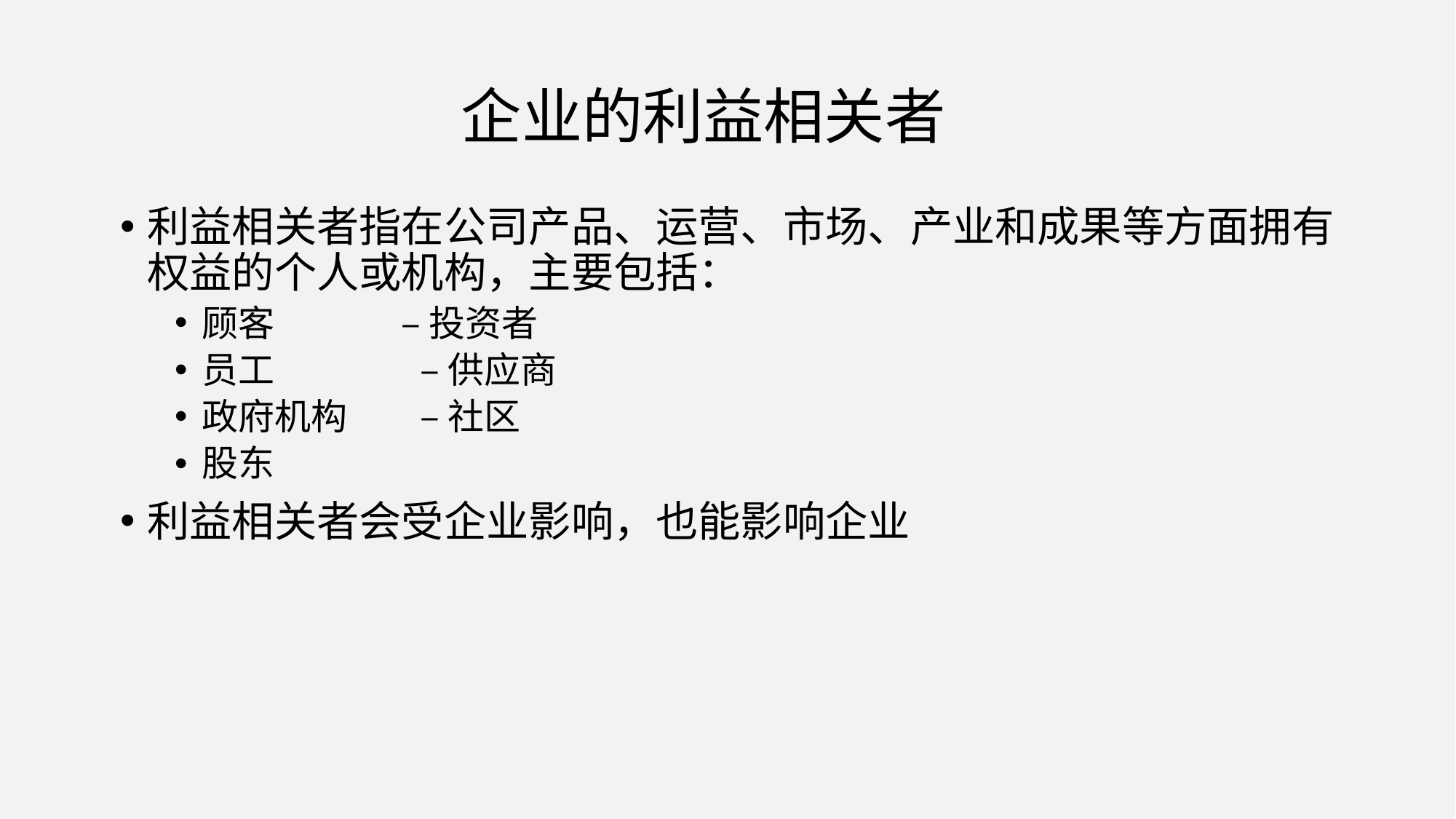

企业的利益相关者
利益相关者指在公司产品、运营、市场、产业和成果等方面拥有权益的个人或机构，主要包括：
顾客	           – 投资者
员工	 	– 供应商
政府机构	– 社区
股东
利益相关者会受企业影响，也能影响企业